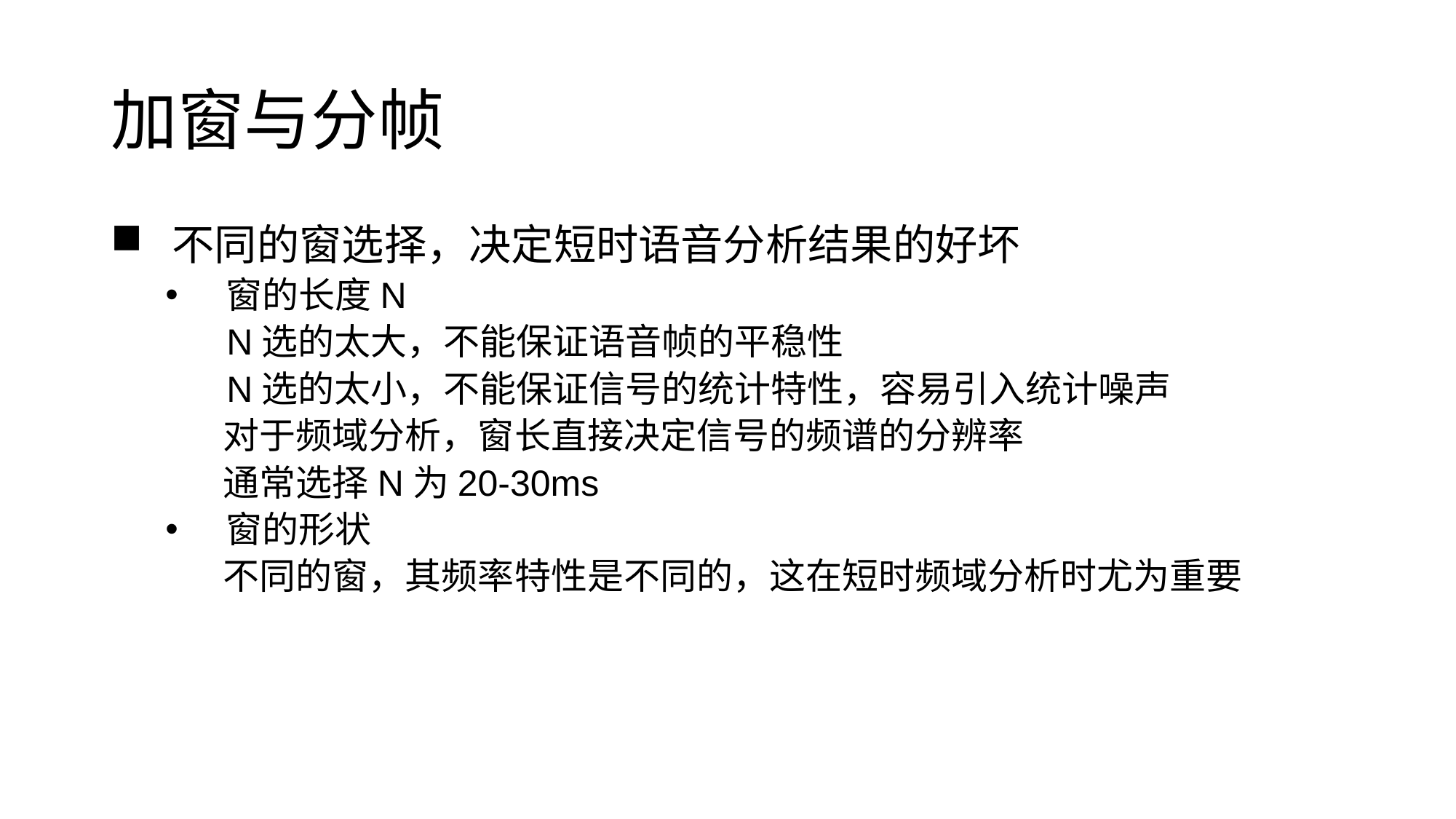

# 加窗与分帧
  不同的窗选择，决定短时语音分析结果的好坏
   窗的长度N
      N选的太大，不能保证语音帧的平稳性
      N选的太小，不能保证信号的统计特性，容易引入统计噪声
      对于频域分析，窗长直接决定信号的频谱的分辨率
      通常选择N为20-30ms
   窗的形状
      不同的窗，其频率特性是不同的，这在短时频域分析时尤为重要